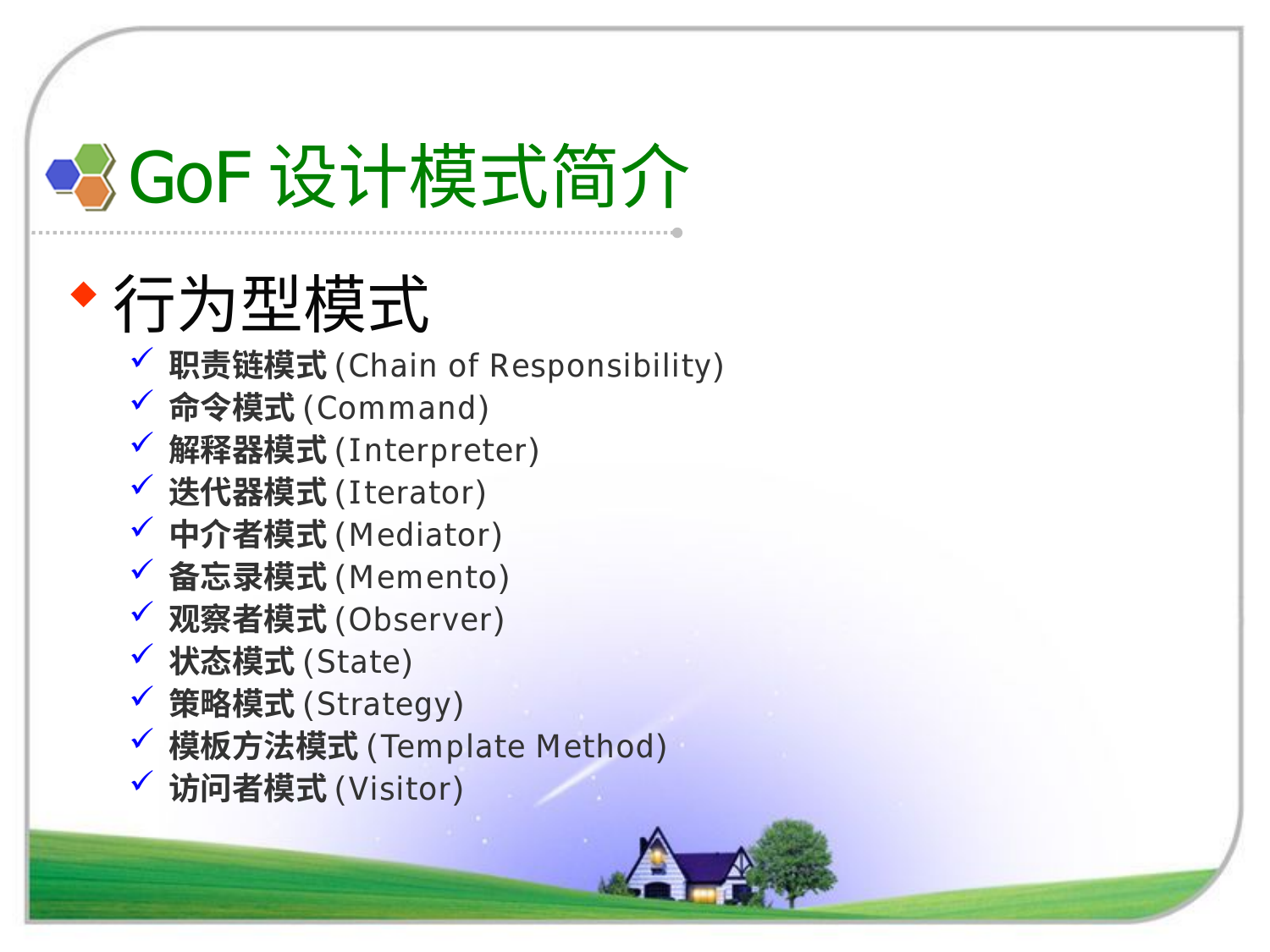

# GoF设计模式简介
行为型模式
职责链模式(Chain of Responsibility)
命令模式(Command)
解释器模式(Interpreter)
迭代器模式(Iterator)
中介者模式(Mediator)
备忘录模式(Memento)
观察者模式(Observer)
状态模式(State)
策略模式(Strategy)
模板方法模式(Template Method)
访问者模式(Visitor)